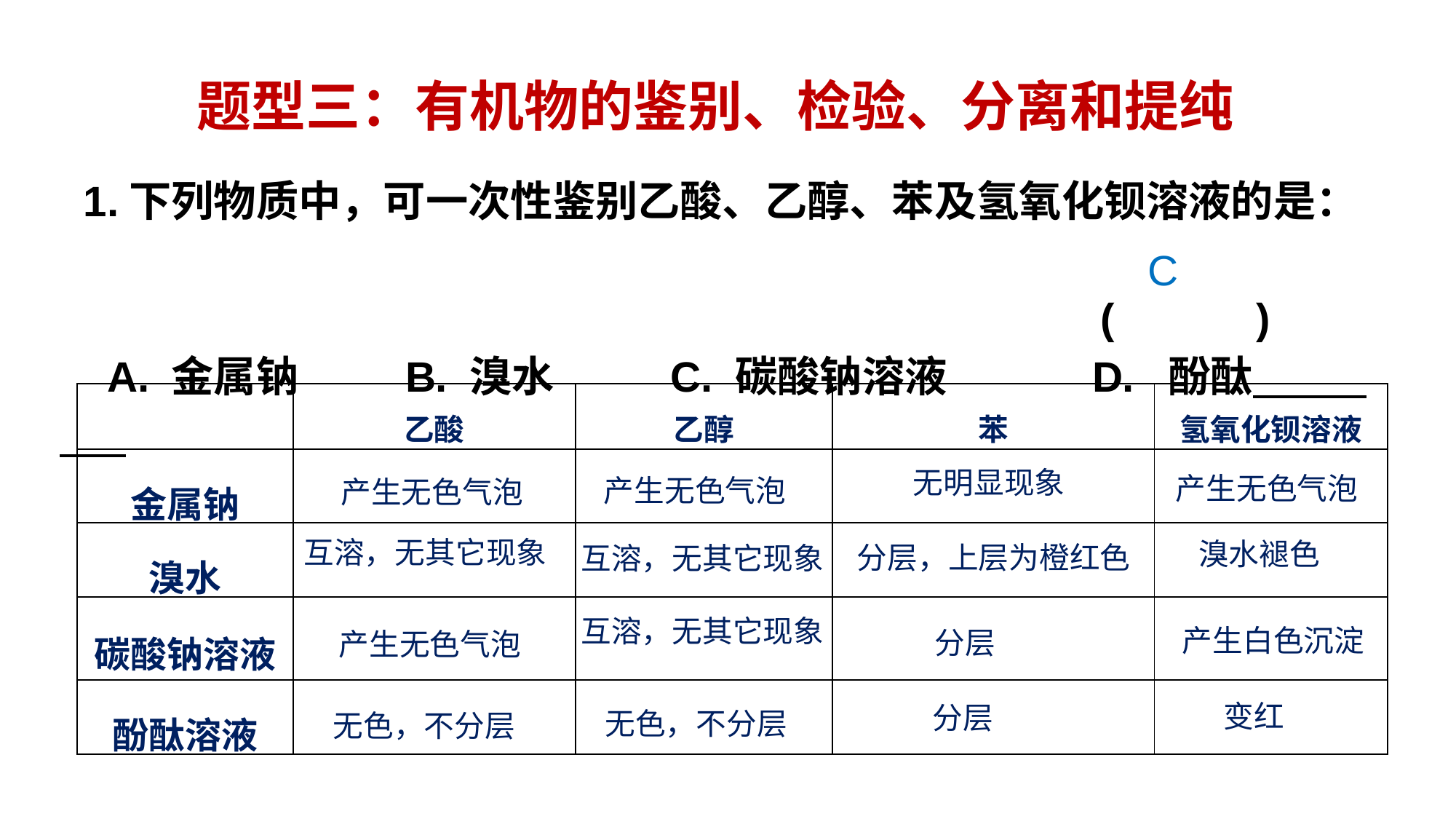

三、有机物的检验与鉴别
题型三：有机物的鉴别、检验、分离和提纯
  1.下列物质中，可一次性鉴别乙酸、乙醇、苯及氢氧化钡溶液的是：
                                                                                        (            )
    A. 金属钠          B. 溴水           C. 碳酸钠溶液              D.  酚酞
C
|  | 乙酸 | 乙醇 | 苯 | 氢氧化钡溶液 |
| --- | --- | --- | --- | --- |
| 金属钠 |  |  |  |  |
| 溴水 |  |  |  |  |
| 碳酸钠溶液 |  |  |  |  |
| 酚酞溶液 |  |  |  |  |
产生无色气泡
产生无色气泡
产生无色气泡
无明显现象
分层，上层为橙红色
互溶，无其它现象
溴水褪色
互溶，无其它现象
产生白色沉淀
分层
产生无色气泡
互溶，无其它现象
变红
分层
无色，不分层
无色，不分层